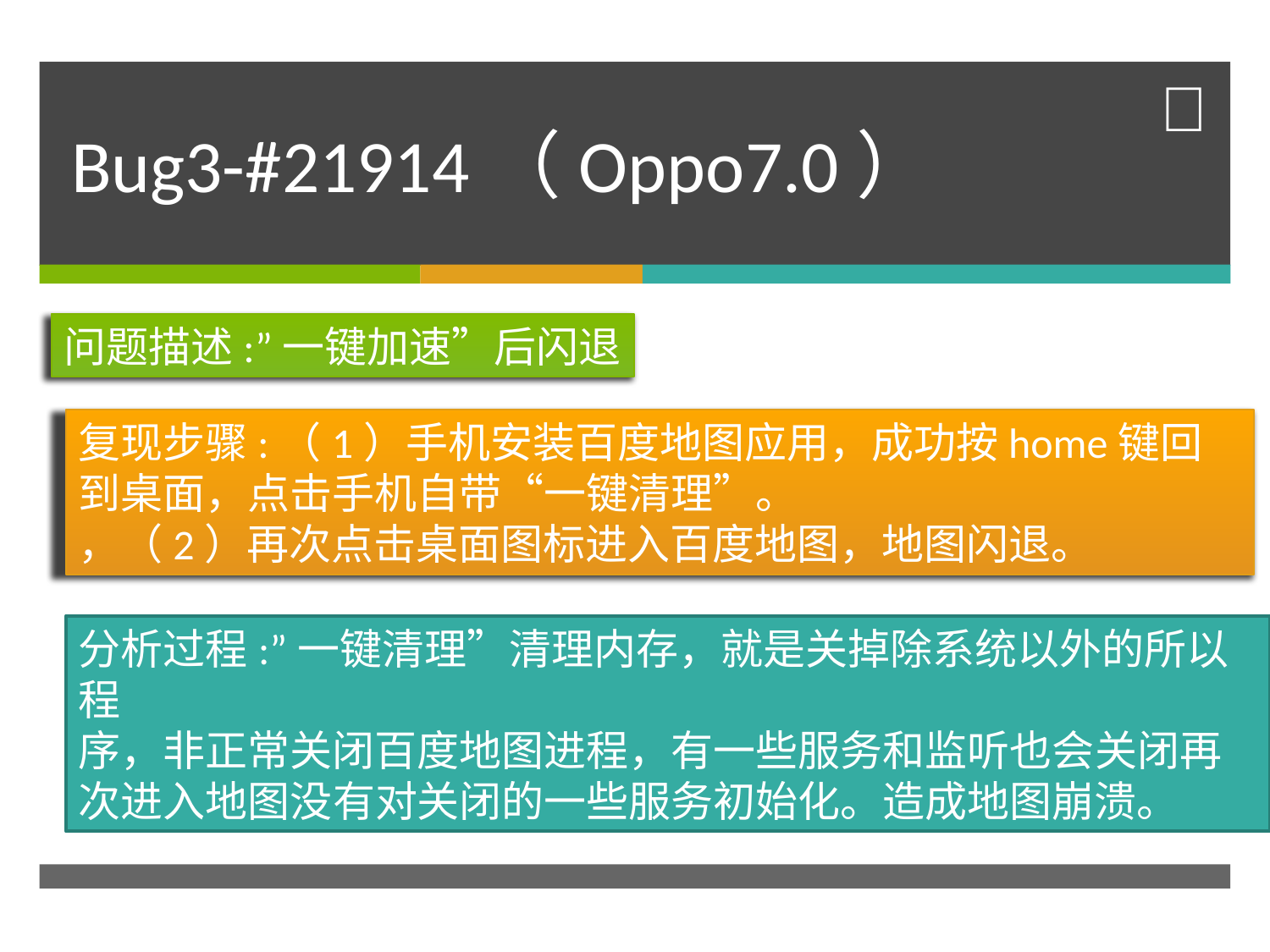

# Bug3-#21914（Oppo7.0）

问题描述:”一键加速”后闪退
复现步骤:（1）手机安装百度地图应用，成功按home键回到桌面，点击手机自带“一键清理”。
，（2）再次点击桌面图标进入百度地图，地图闪退。
分析过程:”一键清理”清理内存，就是关掉除系统以外的所以程
序，非正常关闭百度地图进程，有一些服务和监听也会关闭再
次进入地图没有对关闭的一些服务初始化。造成地图崩溃。